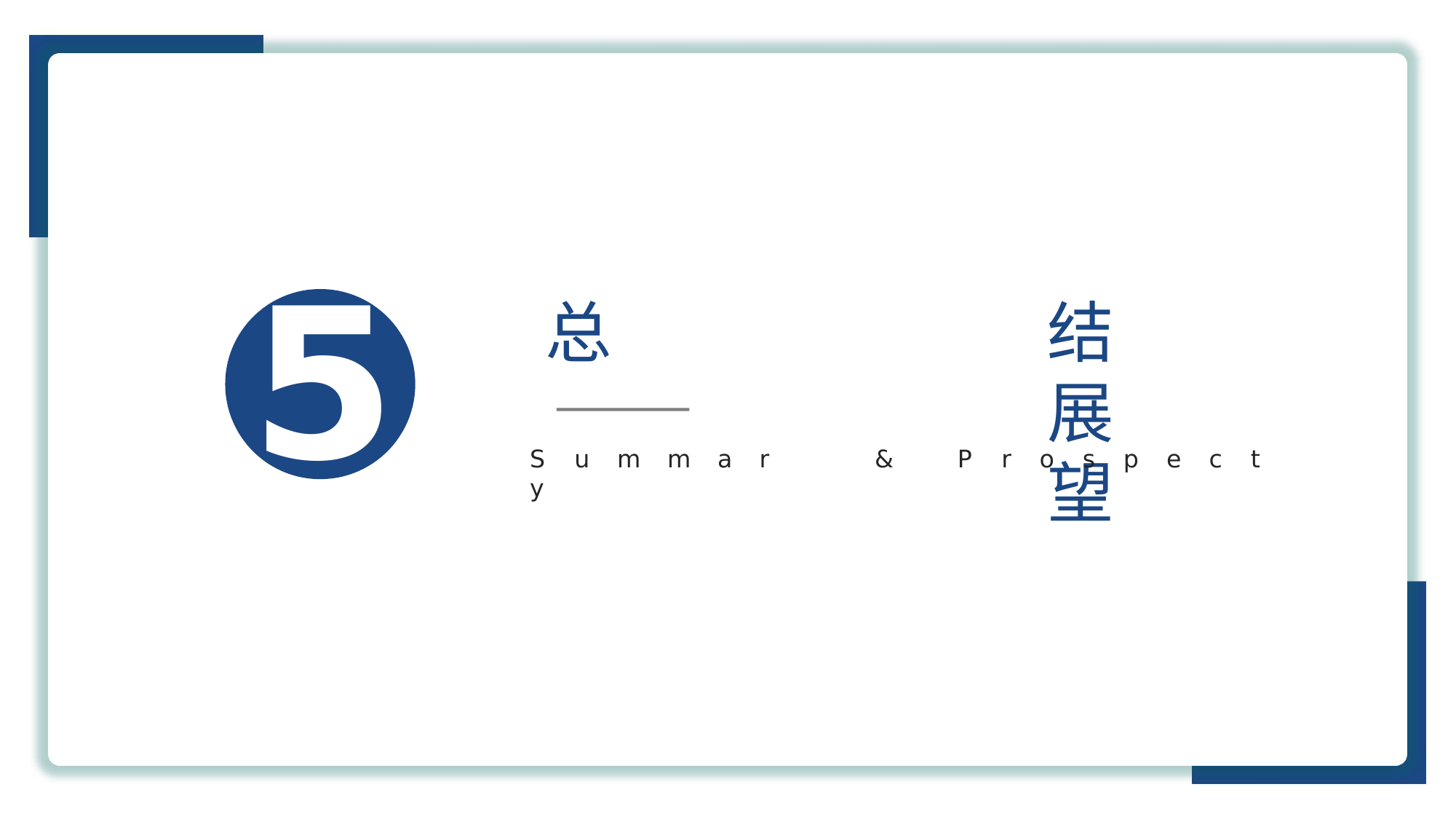

5
# 总	结	展	望

S	u	m	m	a	r	y
&
P	r	o	s	p	e	c	t